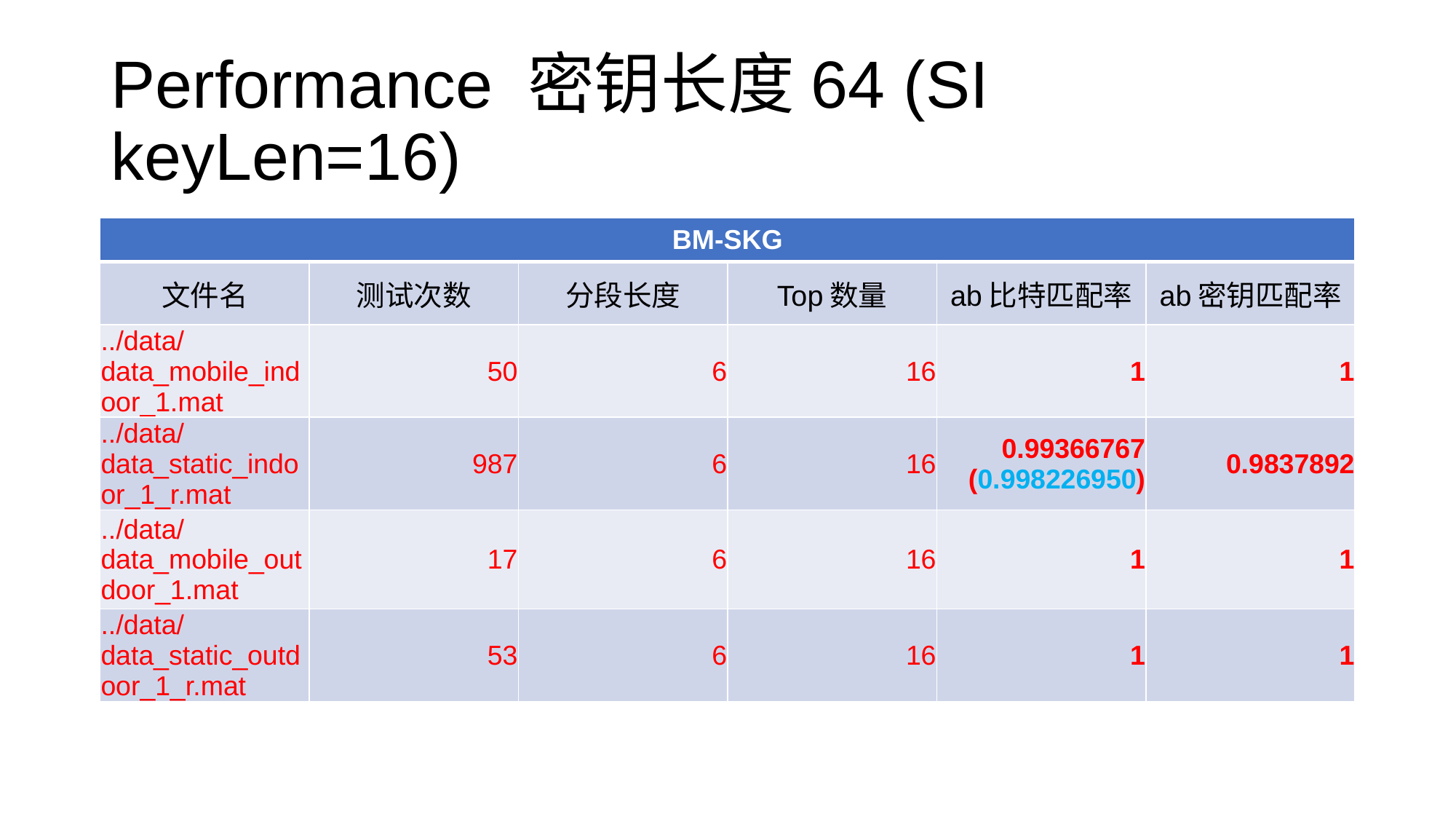

# Performance 密钥长度64 (SI keyLen=16)
| BM-SKG |  |  |  |  |  |
| --- | --- | --- | --- | --- | --- |
| 文件名 | 测试次数 | 分段长度 | Top数量 | ab比特匹配率 | ab密钥匹配率 |
| ../data/data\_mobile\_indoor\_1.mat | 50 | 6 | 16 | 1 | 1 |
| ../data/data\_static\_indoor\_1\_r.mat | 987 | 6 | 16 | 0.99366767 (0.998226950) | 0.9837892 |
| ../data/data\_mobile\_outdoor\_1.mat | 17 | 6 | 16 | 1 | 1 |
| ../data/data\_static\_outdoor\_1\_r.mat | 53 | 6 | 16 | 1 | 1 |